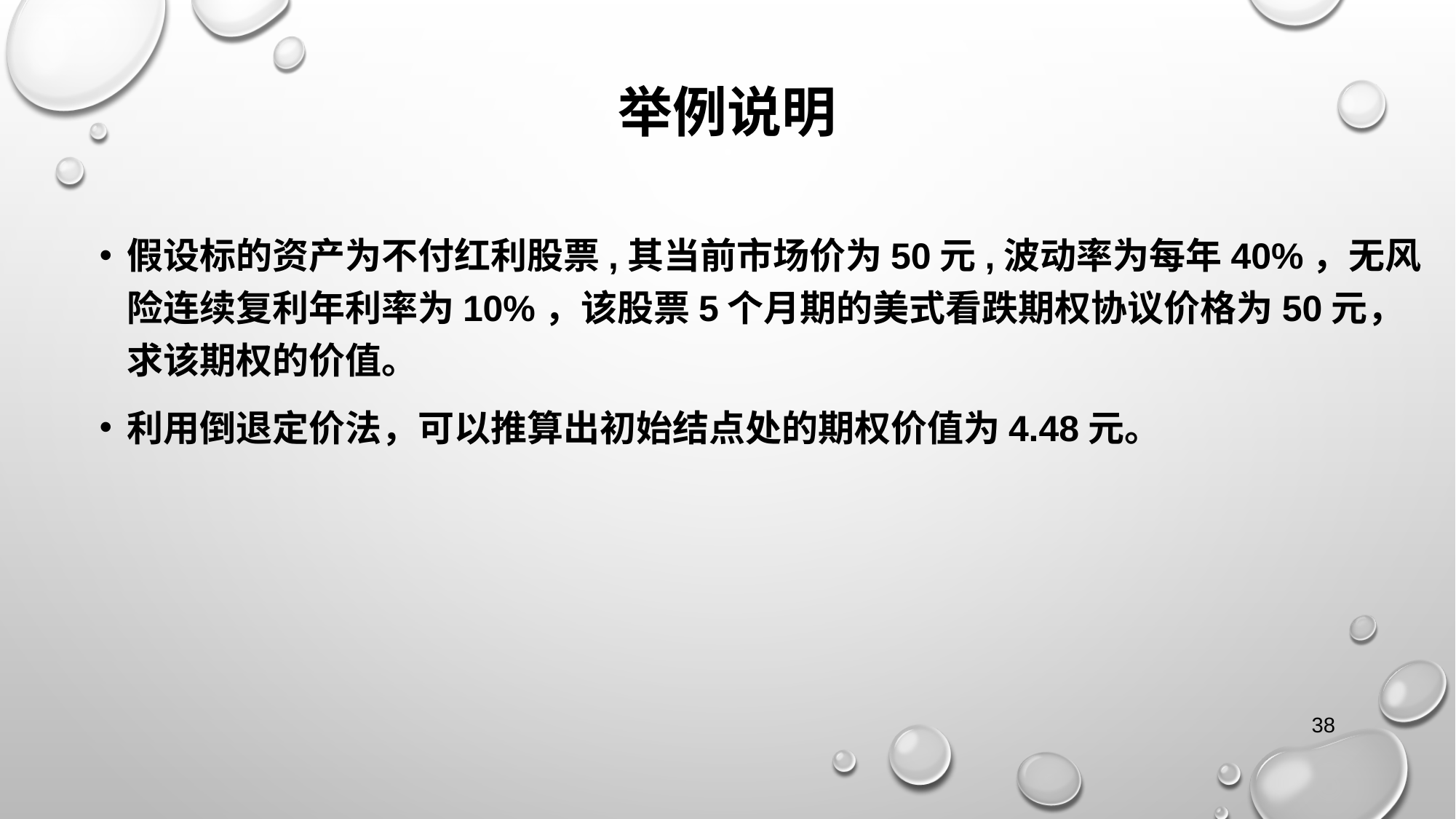

# 举例说明
假设标的资产为不付红利股票,其当前市场价为50元,波动率为每年40%，无风险连续复利年利率为10%，该股票5个月期的美式看跌期权协议价格为50元，求该期权的价值。
利用倒退定价法，可以推算出初始结点处的期权价值为4.48元。

38